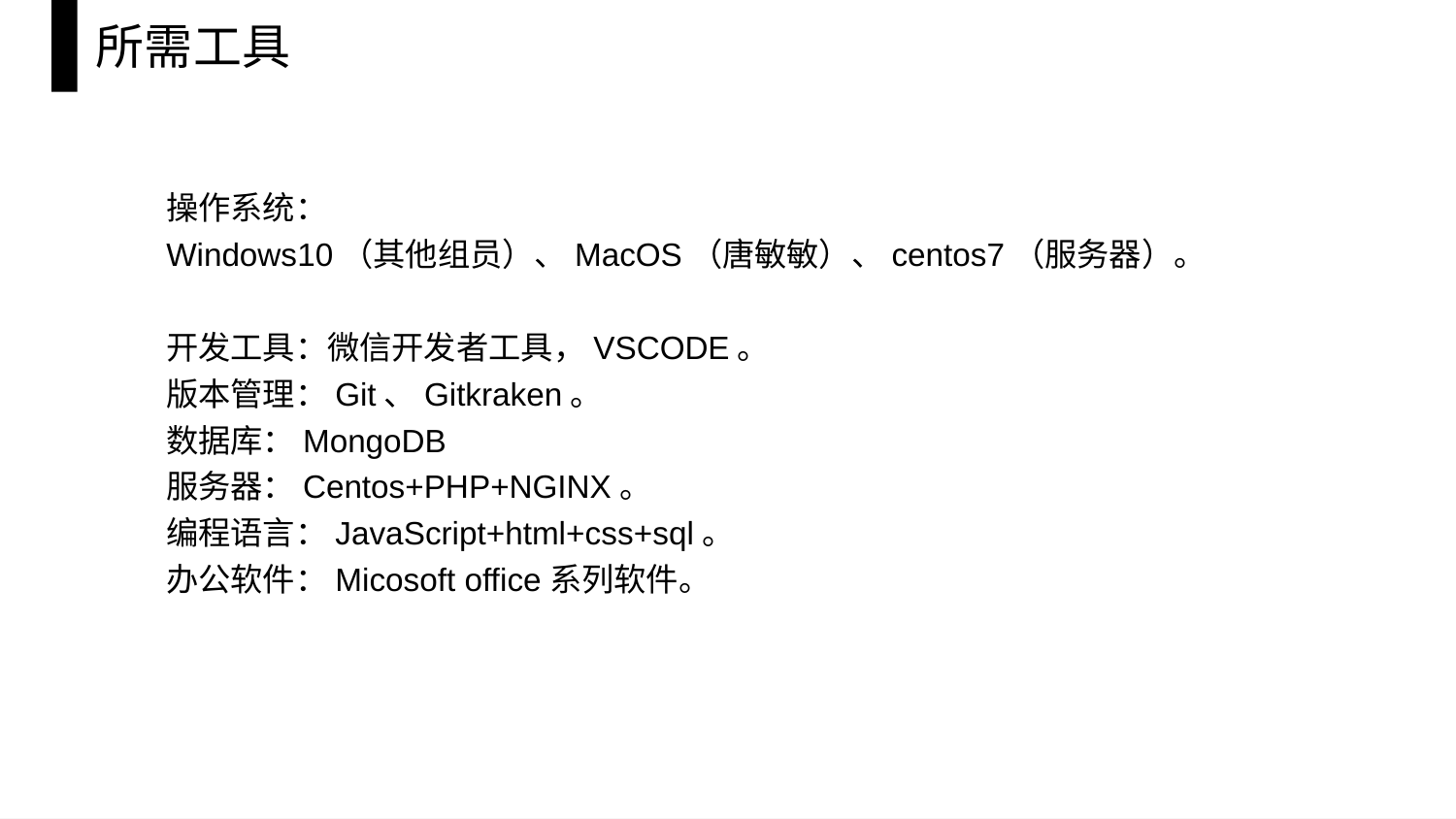

所需工具
操作系统：
Windows10（其他组员）、MacOS（唐敏敏）、centos7（服务器）。

开发工具：微信开发者工具，VSCODE。
版本管理：Git、Gitkraken。
数据库：MongoDB
服务器：Centos+PHP+NGINX。
编程语言：JavaScript+html+css+sql。
办公软件：Micosoft office系列软件。